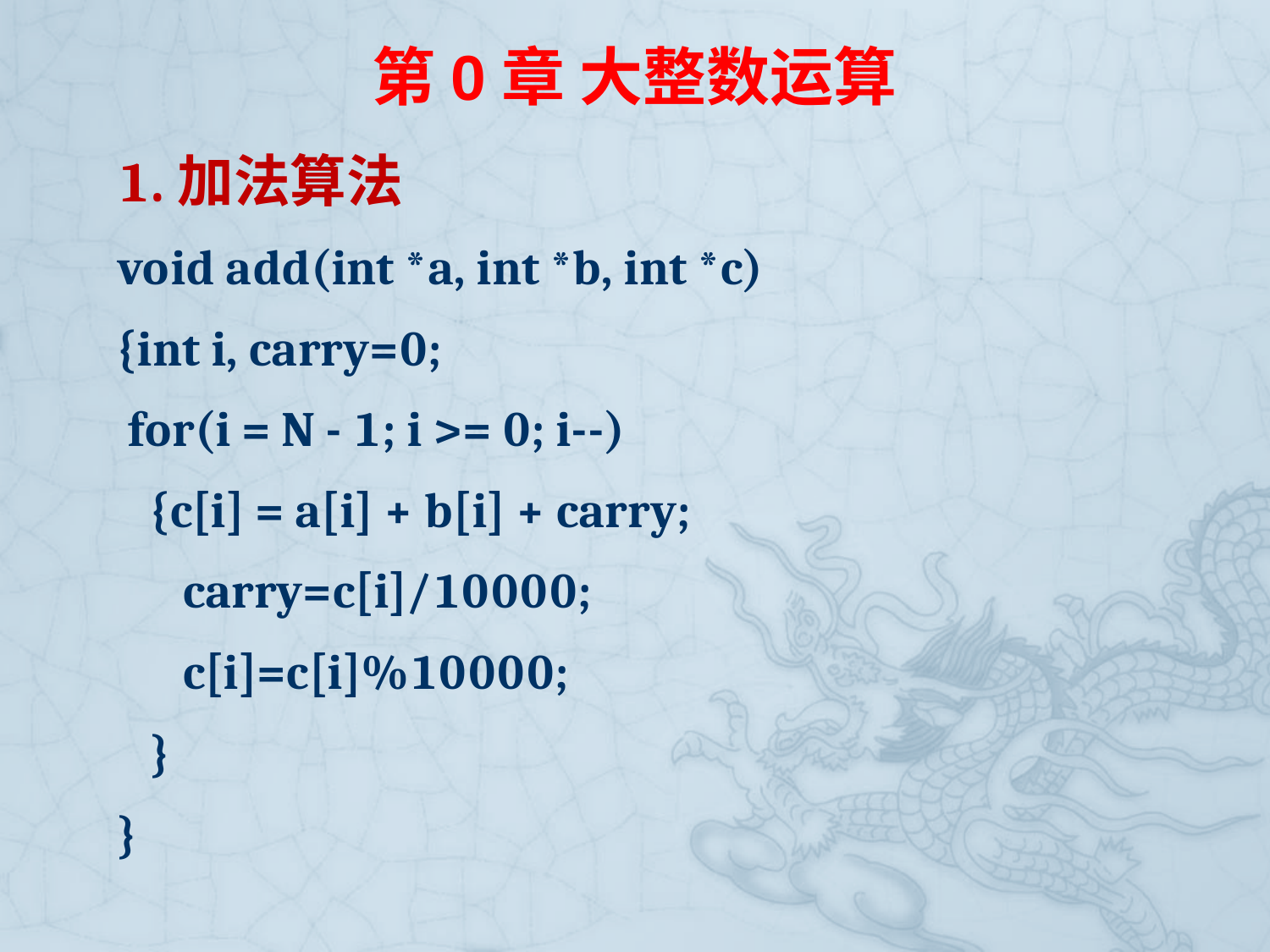

# 第0章 大整数运算
1.加法算法
void add(int *a, int *b, int *c)
{int i, carry=0;
 for(i = N - 1; i >= 0; i--)
   {c[i] = a[i] + b[i] + carry;
      carry=c[i]/10000;
      c[i]=c[i]%10000;
   }
}